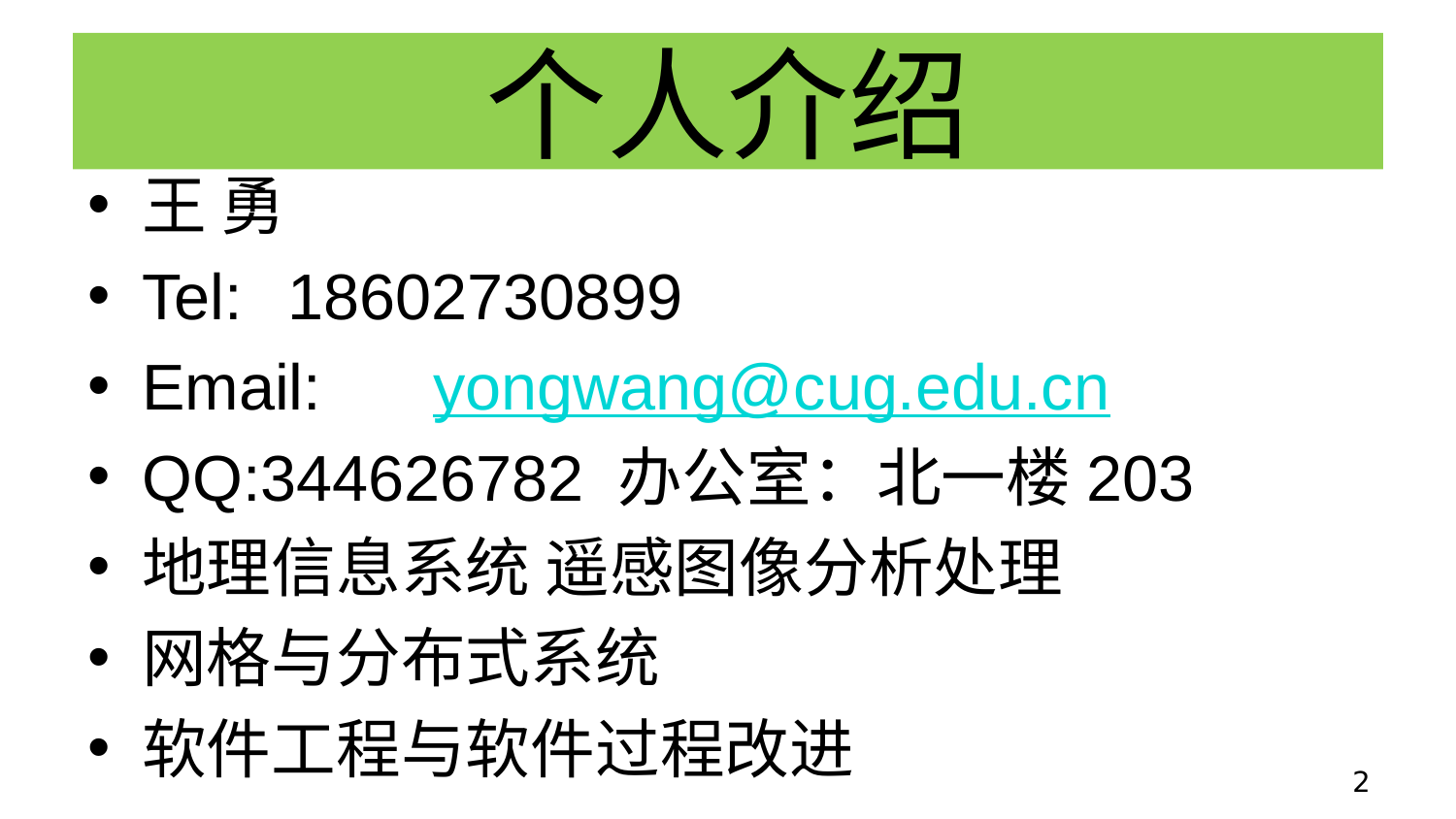

# 个人介绍
王 勇
Tel:	18602730899
Email:	yongwang@cug.edu.cn
QQ:344626782 办公室：北一楼203
地理信息系统 遥感图像分析处理
网格与分布式系统
软件工程与软件过程改进
2